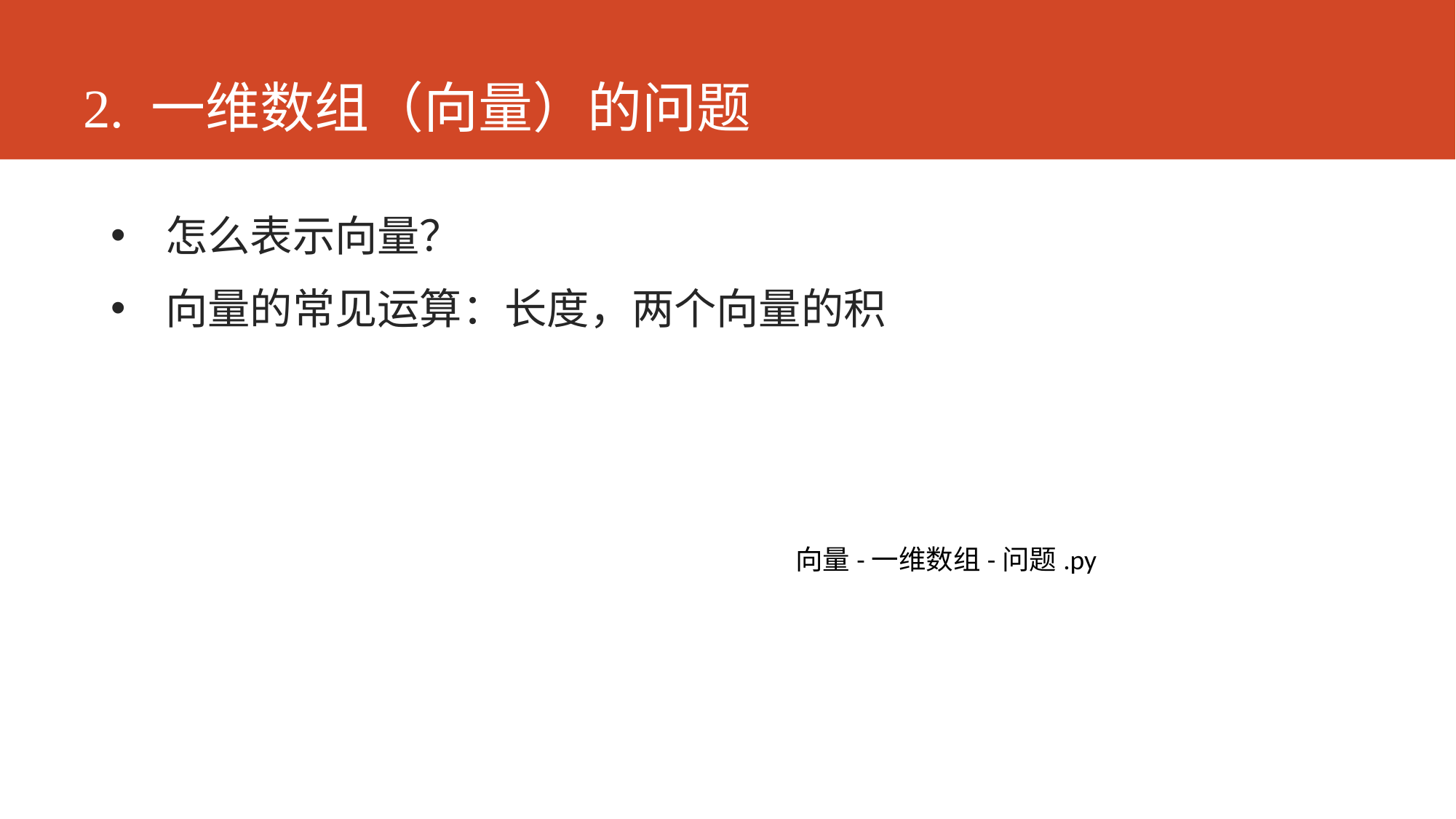

# 2. 一维数组（向量）的问题
怎么表示向量？
向量的常见运算：长度，两个向量的积
向量-一维数组-问题.py